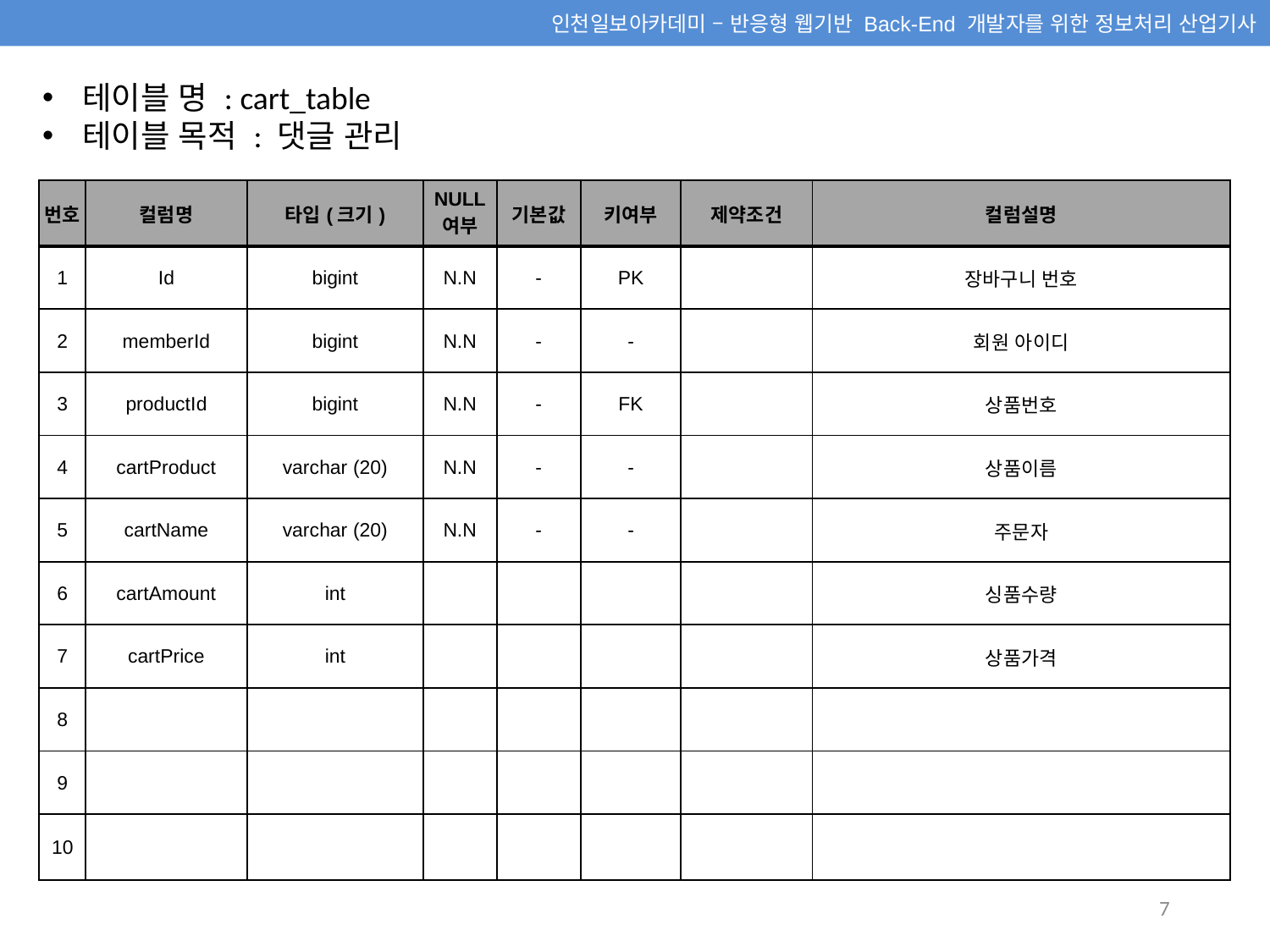

테이블 명 : cart_table
테이블 목적 : 댓글 관리
| 번호 | 컬럼명 | 타입(크기) | NULL 여부 | 기본값 | 키여부 | 제약조건 | 컬럼설명 |
| --- | --- | --- | --- | --- | --- | --- | --- |
| 1 | Id | bigint | N.N | - | PK |  | 장바구니 번호 |
| 2 | memberId | bigint | N.N | - | - |  | 회원 아이디 |
| 3 | productId | bigint | N.N | - | FK |  | 상품번호 |
| 4 | cartProduct | varchar (20) | N.N | - | - |  | 상품이름 |
| 5 | cartName | varchar (20) | N.N | - | - |  | 주문자 |
| 6 | cartAmount | int |  |  |  |  | 싱품수량 |
| 7 | cartPrice | int |  |  |  |  | 상품가격 |
| 8 |  |  |  |  |  |  |  |
| 9 |  |  |  |  |  |  |  |
| 10 |  |  |  |  |  |  |  |
7